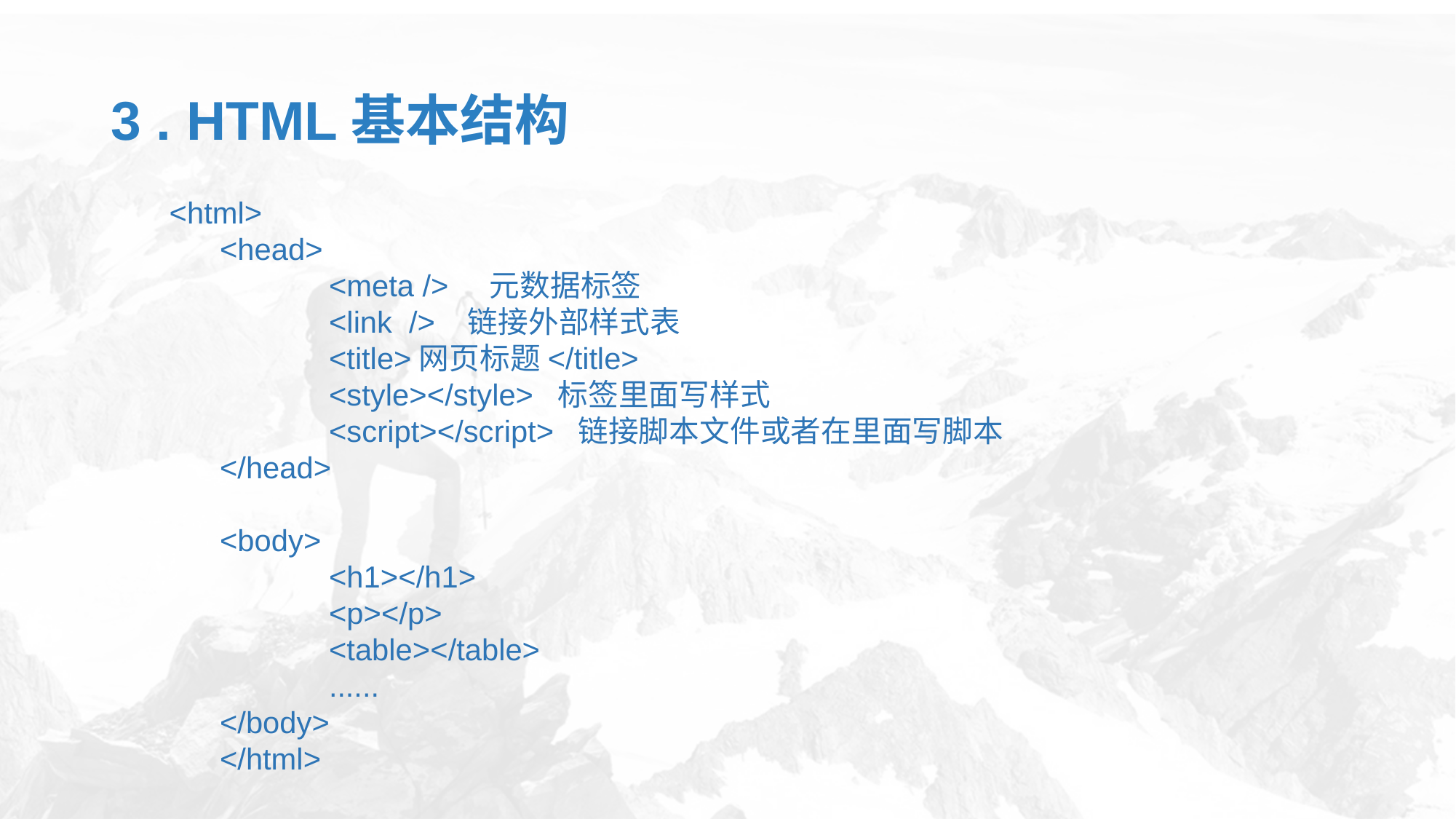

# 3 . HTML基本结构
       <html>
	<head>
		<meta />    元数据标签
		<link  />   链接外部样式表
		<title>网页标题</title>
		<style></style>  标签里面写样式
		<script></script>  链接脚本文件或者在里面写脚本
	</head>

	<body>
		<h1></h1>
		<p></p>
		<table></table>
		......
	</body>
	</html>